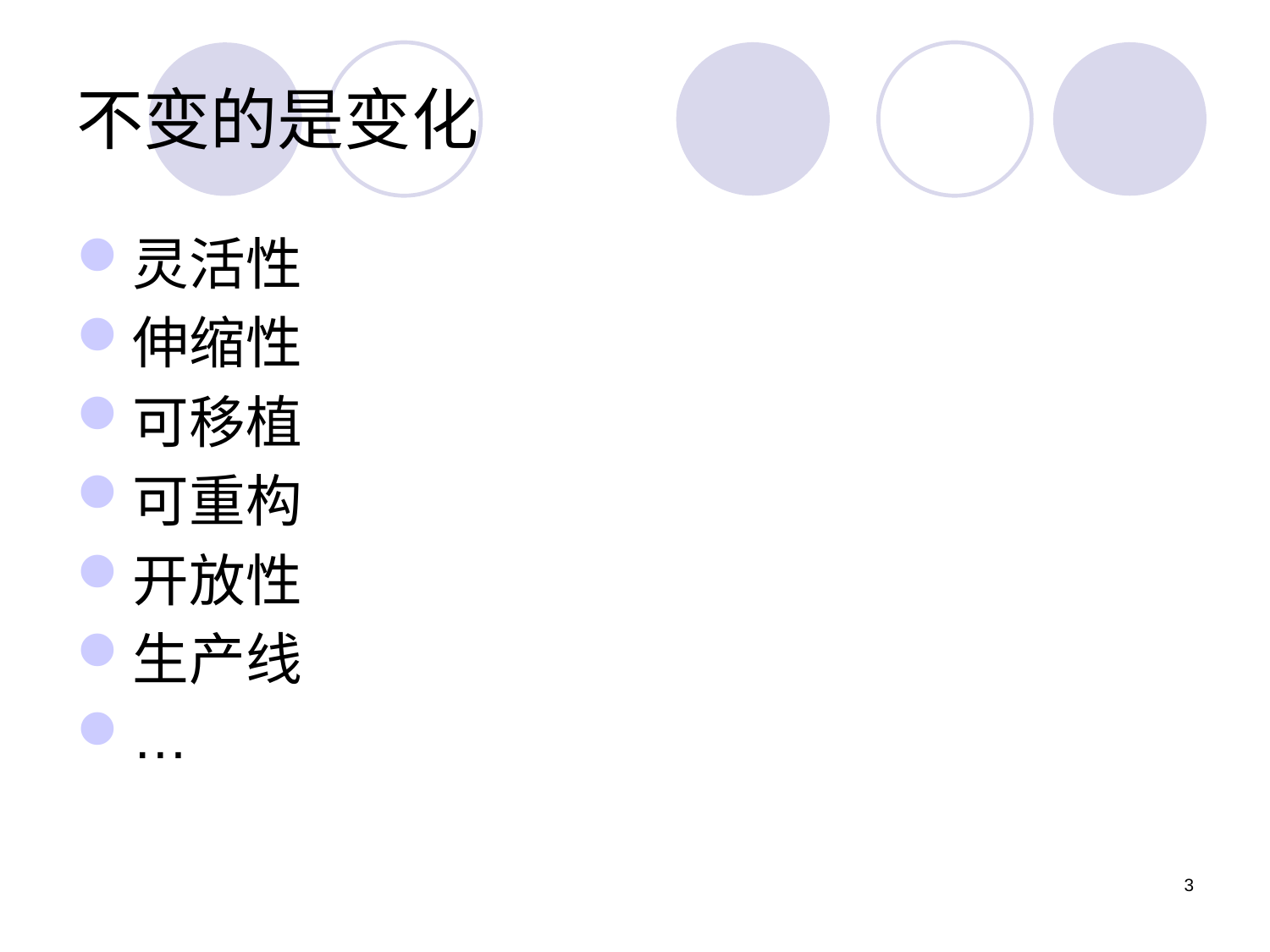

# 不变的是变化
灵活性
伸缩性
可移植
可重构
开放性
生产线
…
3